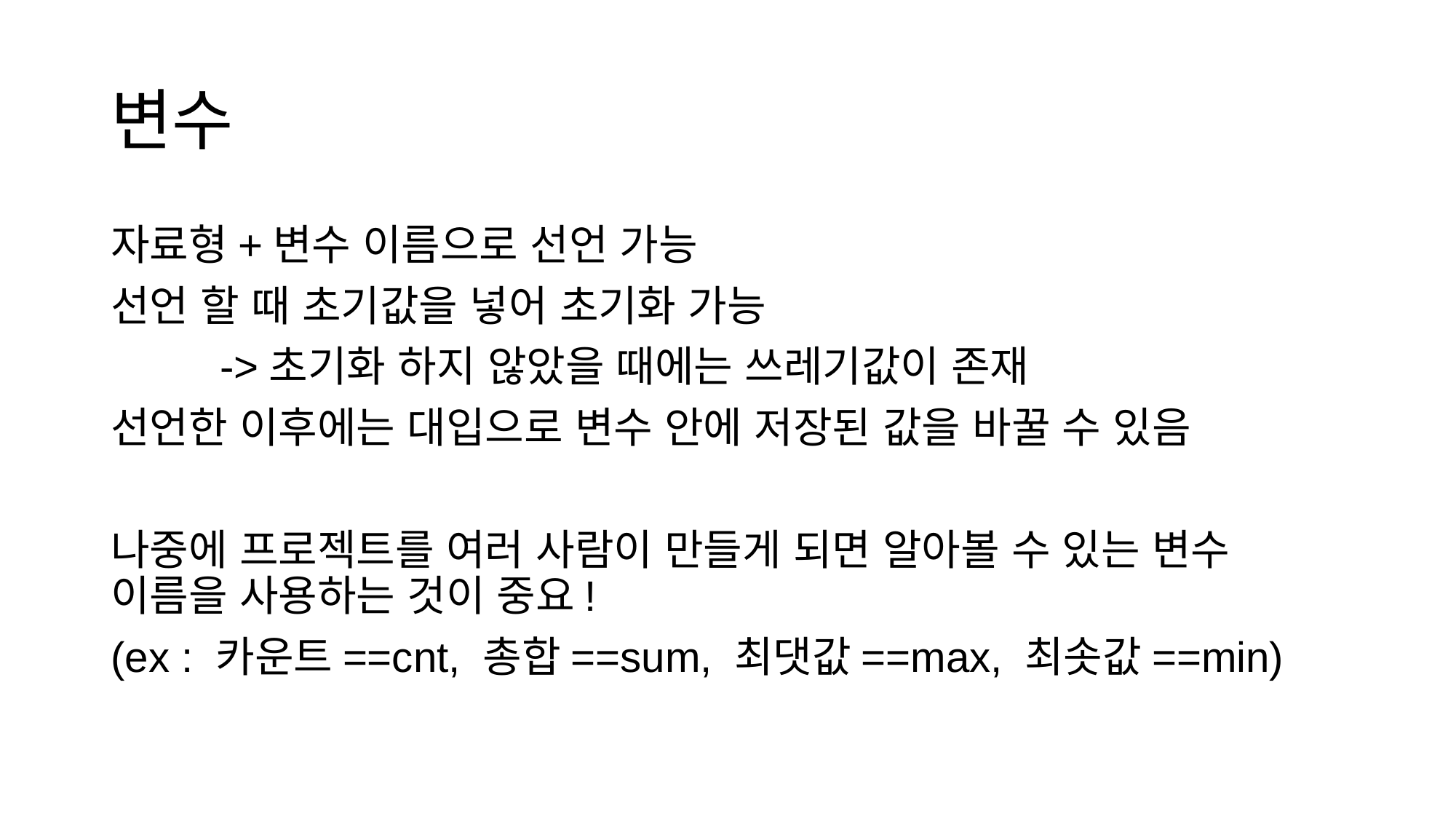

# 변수
자료형+변수 이름으로 선언 가능
선언 할 때 초기값을 넣어 초기화 가능
	->초기화 하지 않았을 때에는 쓰레기값이 존재
선언한 이후에는 대입으로 변수 안에 저장된 값을 바꿀 수 있음

나중에 프로젝트를 여러 사람이 만들게 되면 알아볼 수 있는 변수 이름을 사용하는 것이 중요!
(ex : 카운트==cnt, 총합==sum, 최댓값==max, 최솟값==min)